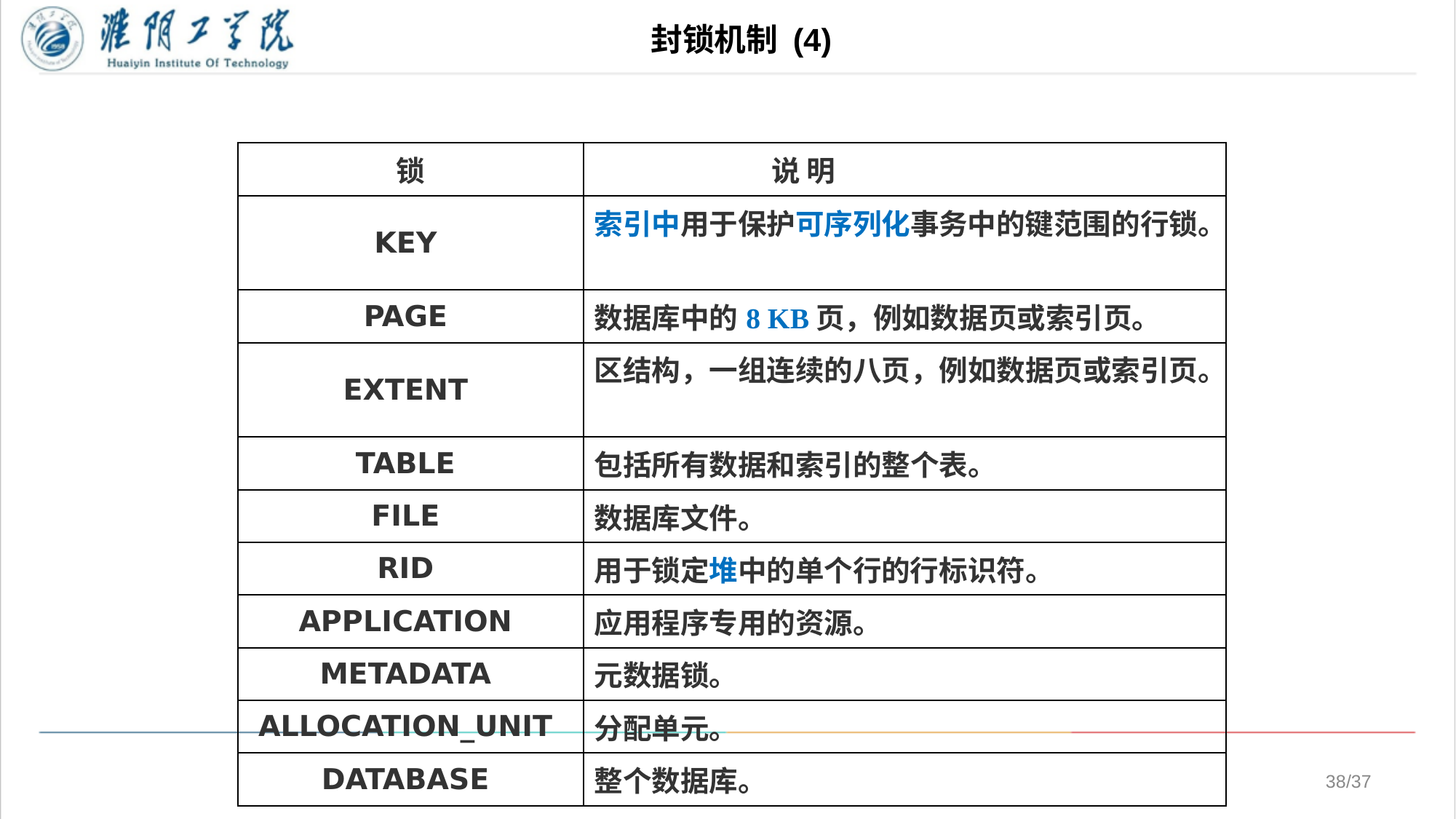

# 封锁机制 (4)
| 锁 | 说 明 |
| --- | --- |
| KEY | 索引中用于保护可序列化事务中的键范围的行锁。 |
| PAGE | 数据库中的8 KB页，例如数据页或索引页。 |
| EXTENT | 区结构，一组连续的八页，例如数据页或索引页。 |
| TABLE | 包括所有数据和索引的整个表。 |
| FILE | 数据库文件。 |
| RID | 用于锁定堆中的单个行的行标识符。 |
| APPLICATION | 应用程序专用的资源。 |
| METADATA | 元数据锁。 |
| ALLOCATION\_UNIT | 分配单元。 |
| DATABASE | 整个数据库。 |

38/37